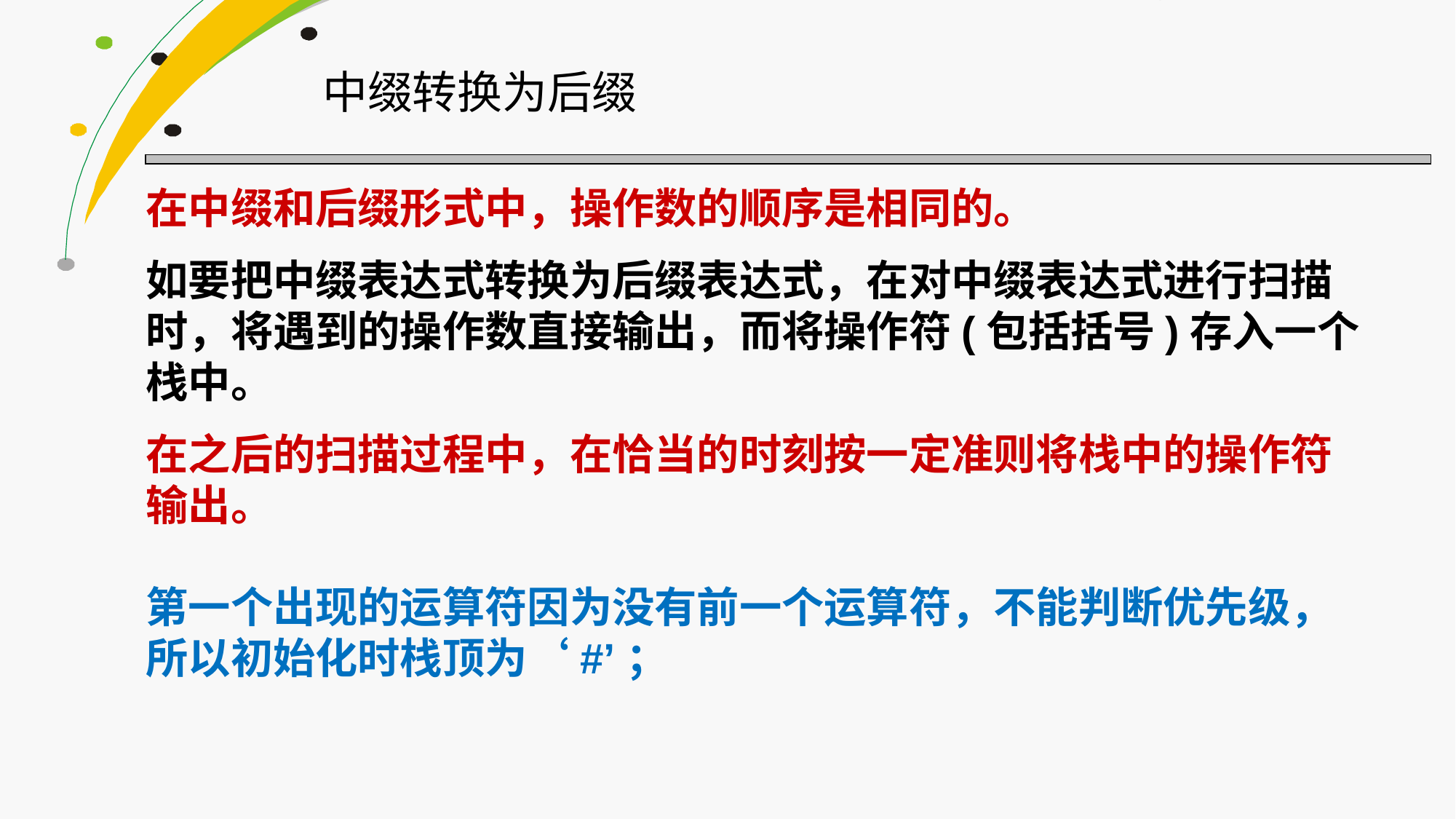

中缀转换为后缀
在中缀和后缀形式中，操作数的顺序是相同的。
如要把中缀表达式转换为后缀表达式，在对中缀表达式进行扫描时，将遇到的操作数直接输出，而将操作符(包括括号)存入一个栈中。
在之后的扫描过程中，在恰当的时刻按一定准则将栈中的操作符输出。

第一个出现的运算符因为没有前一个运算符，不能判断优先级，所以初始化时栈顶为‘#’；